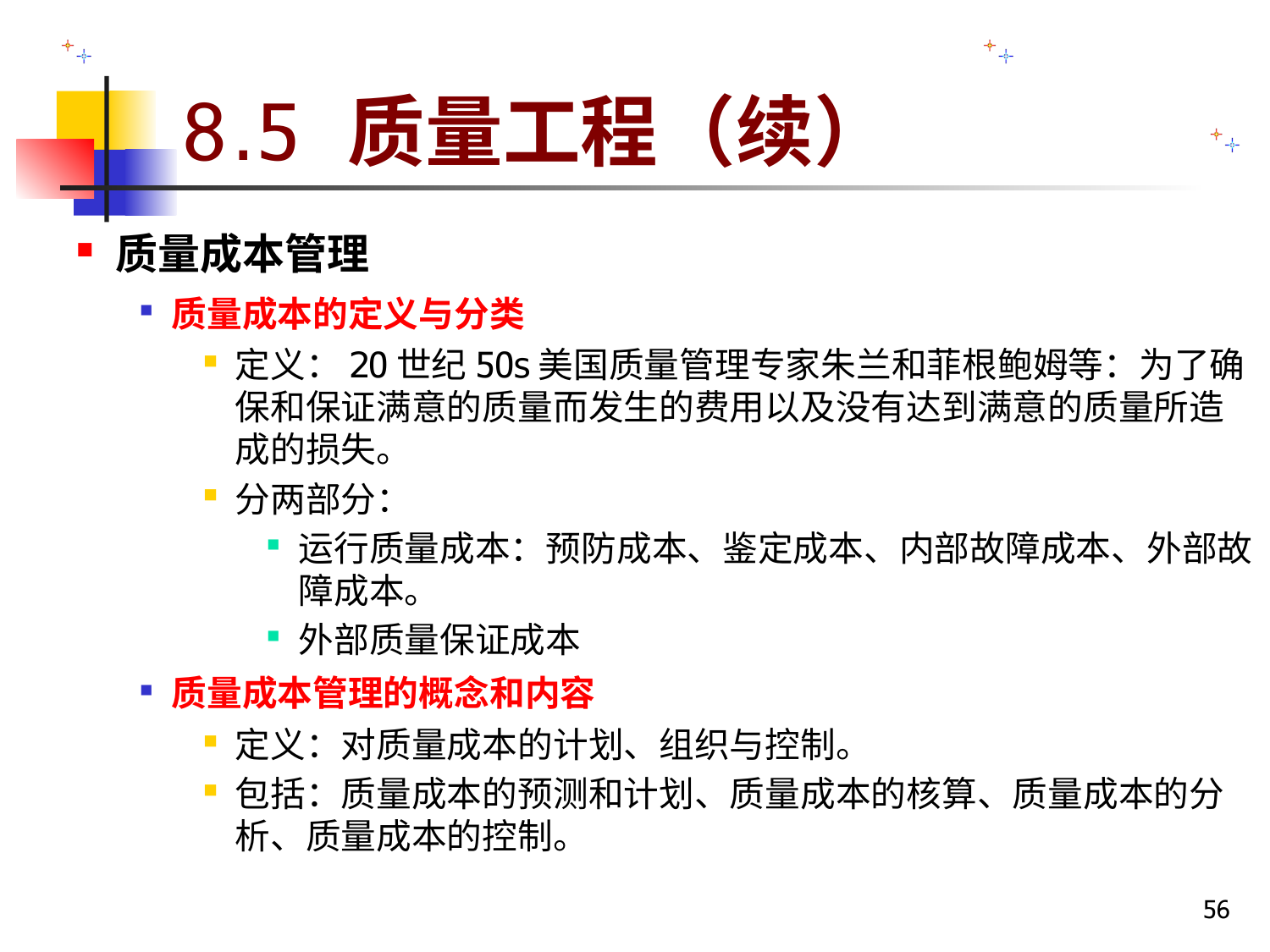

# 8.5 质量工程（续）
质量成本管理
质量成本的定义与分类
定义：20世纪50s美国质量管理专家朱兰和菲根鲍姆等：为了确保和保证满意的质量而发生的费用以及没有达到满意的质量所造成的损失。
分两部分：
运行质量成本：预防成本、鉴定成本、内部故障成本、外部故障成本。
外部质量保证成本
质量成本管理的概念和内容
定义：对质量成本的计划、组织与控制。
包括：质量成本的预测和计划、质量成本的核算、质量成本的分析、质量成本的控制。
56